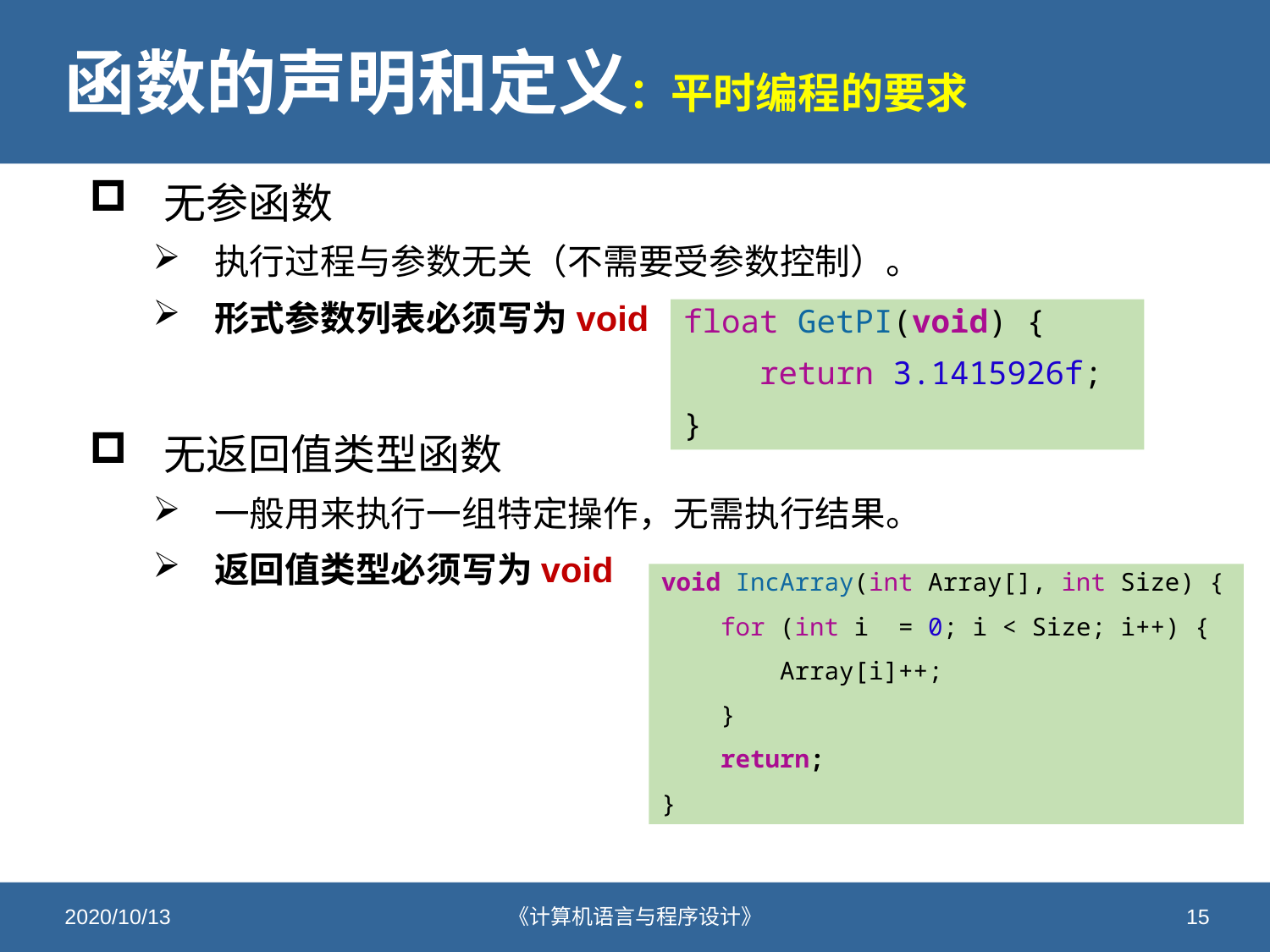

# 函数的声明和定义：平时编程的要求
无参函数
执行过程与参数无关（不需要受参数控制）。
形式参数列表必须写为void
float GetPI(void) {
    return 3.1415926f;
}
无返回值类型函数
一般用来执行一组特定操作，无需执行结果。
返回值类型必须写为void
void IncArray(int Array[], int Size) {
    for (int i  = 0; i < Size; i++) {
        Array[i]++;
    }
    return;
}
2020/10/13
《计算机语言与程序设计》
15